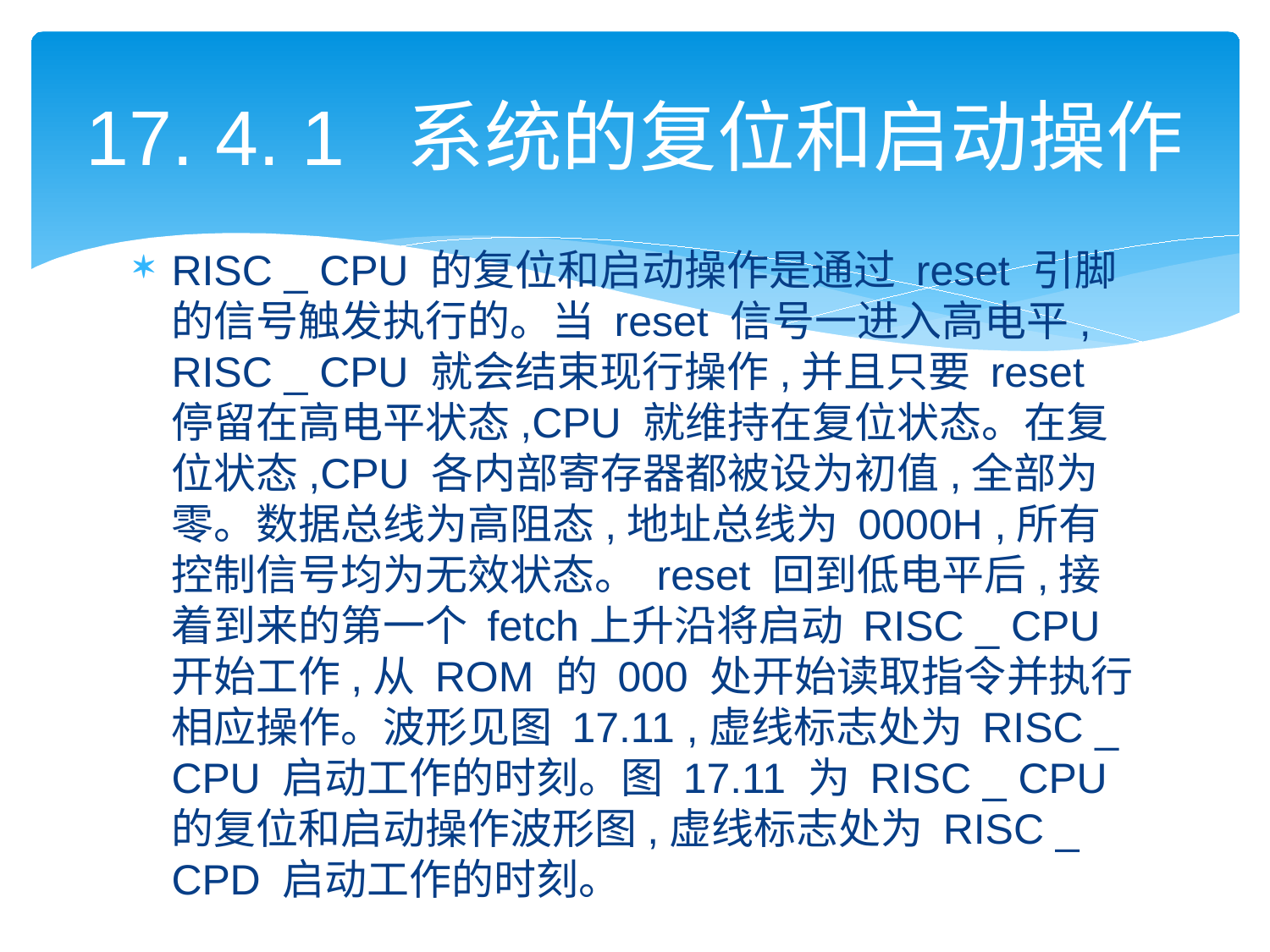

# 17. 4. 1  系统的复位和启动操作
RISC _ CPU 的复位和启动操作是通过 reset 引脚的信号触发执行的。当 reset 信号一进入高电平, RISC _ CPU 就会结束现行操作,并且只要 reset 停留在高电平状态,CPU 就维持在复位状态。在复位状态,CPU 各内部寄存器都被设为初值,全部为零。数据总线为高阻态,地址总线为 0000H ,所有控制信号均为无效状态。 reset 回到低电平后,接着到来的第一个 fetch上升沿将启动 RISC _ CPU 开始工作,从 ROM 的 000 处开始读取指令并执行相应操作。波形见图 17.11 ,虚线标志处为 RISC _ CPU 启动工作的时刻。图 17.11 为 RISC _ CPU 的复位和启动操作波形图,虚线标志处为 RISC _ CPD 启动工作的时刻。